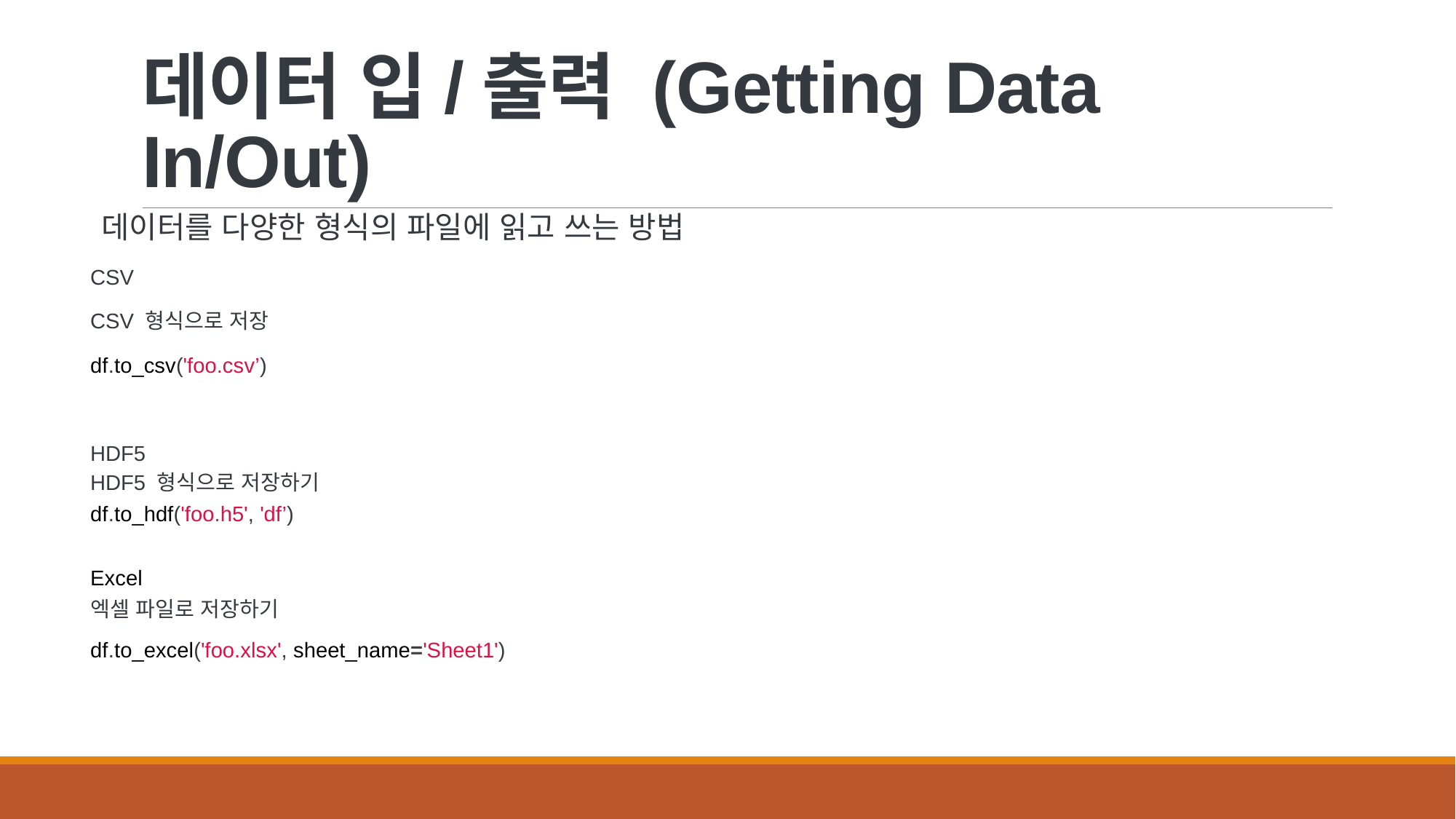

# 데이터 입/출력 (Getting Data In/Out)
데이터를 다양한 형식의 파일에 읽고 쓰는 방법
CSV
CSV 형식으로 저장
df.to_csv('foo.csv’)

HDF5
HDF5 형식으로 저장하기
df.to_hdf('foo.h5', 'df’)

Excel
엑셀 파일로 저장하기
df.to_excel('foo.xlsx', sheet_name='Sheet1')